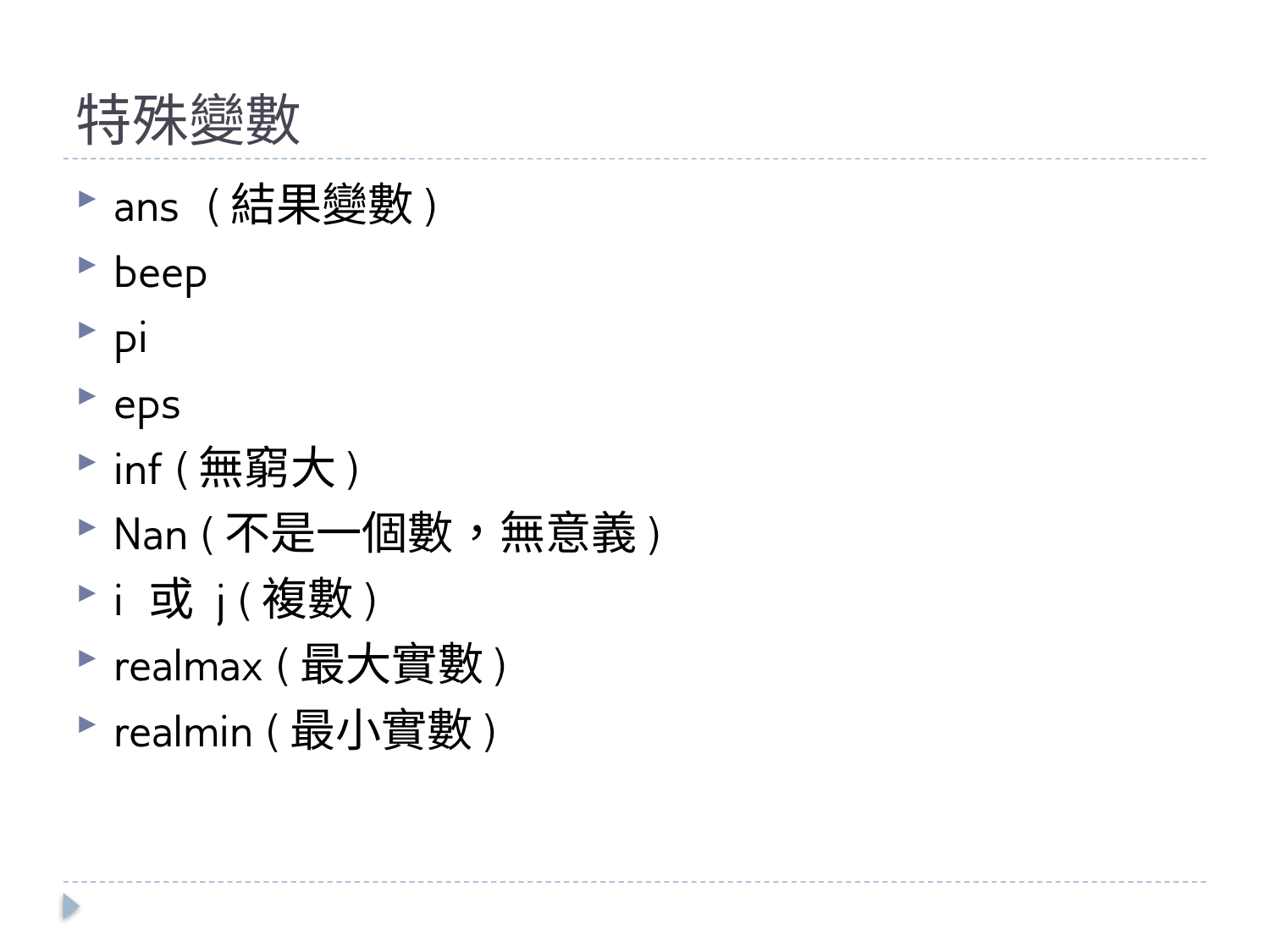

# 特殊變數
ans  (結果變數)
beep
pi
eps
inf (無窮大)
Nan (不是一個數，無意義)
i 或 j (複數)
realmax (最大實數)
realmin (最小實數)